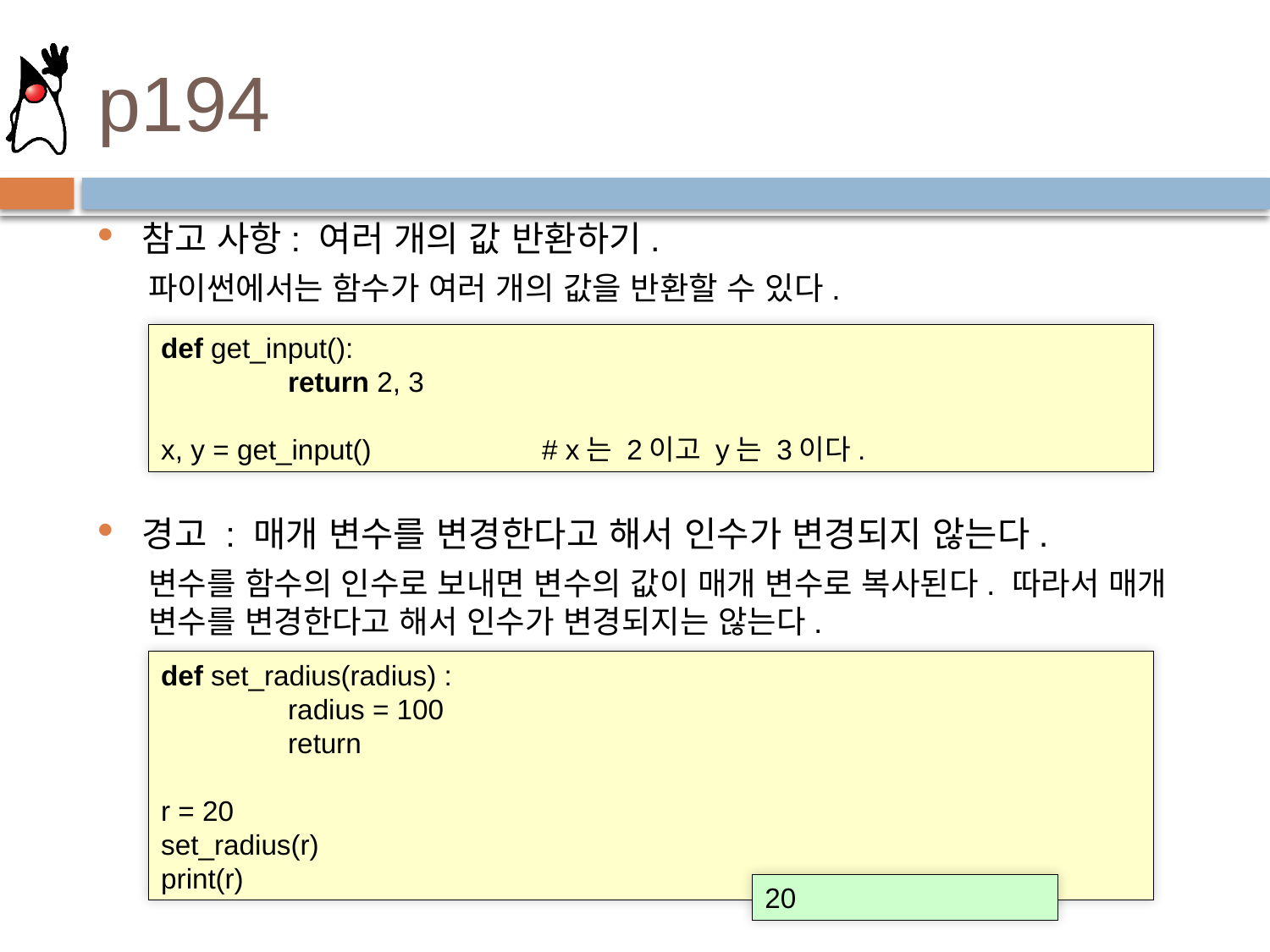

# p194
참고 사항: 여러 개의 값 반환하기.
파이썬에서는 함수가 여러 개의 값을 반환할 수 있다.

경고 : 매개 변수를 변경한다고 해서 인수가 변경되지 않는다.
변수를 함수의 인수로 보내면 변수의 값이 매개 변수로 복사된다. 따라서 매개 변수를 변경한다고 해서 인수가 변경되지는 않는다.

def get_input():
	return 2, 3

x, y = get_input()		# x는 2이고 y는 3이다.
def set_radius(radius) :
	radius = 100
	return

r = 20
set_radius(r)
print(r)
20